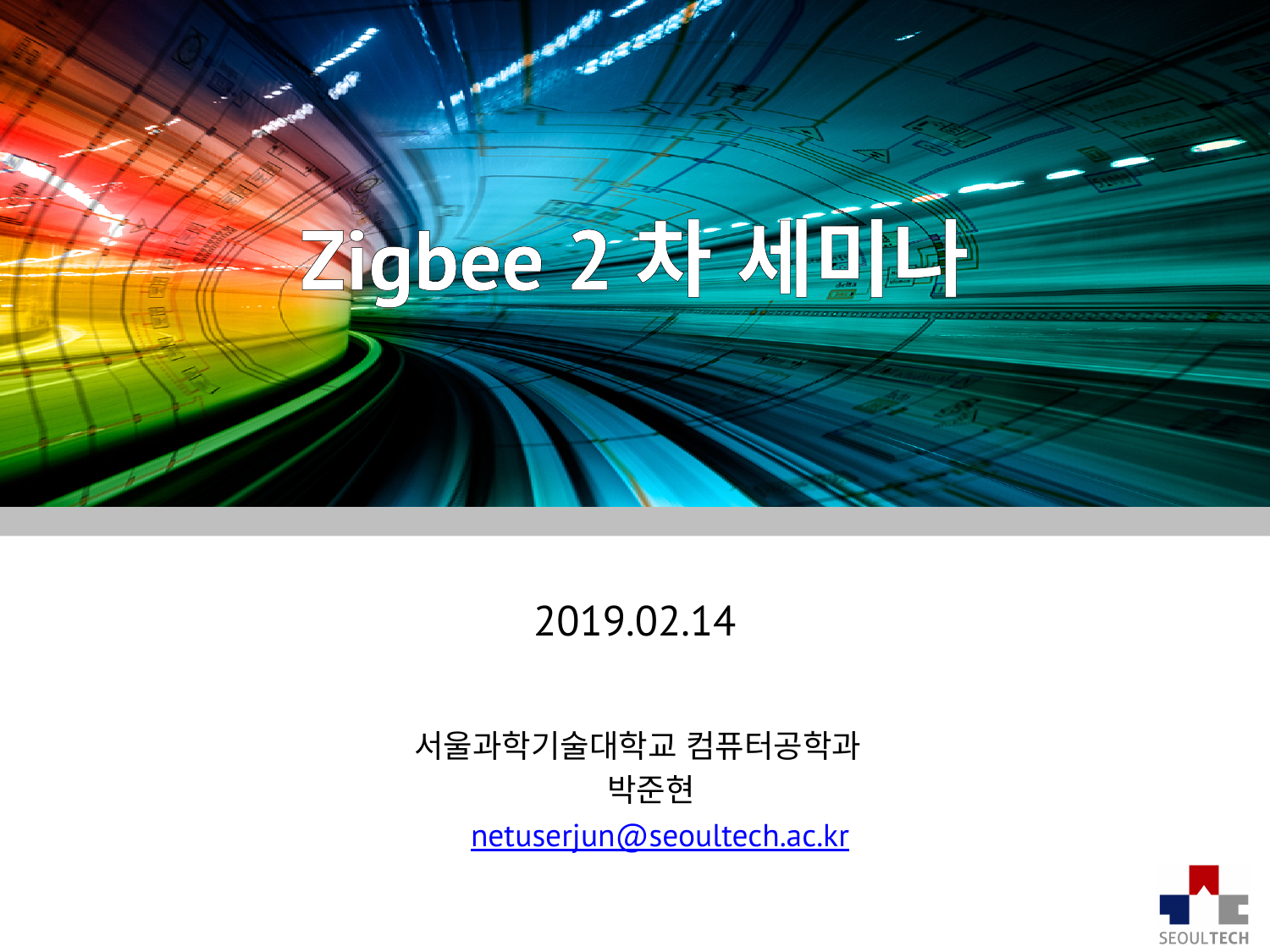

# Zigbee 2차 세미나
2019.02.14
서울과학기술대학교 컴퓨터공학과
박준현
netuserjun@seoultech.ac.kr